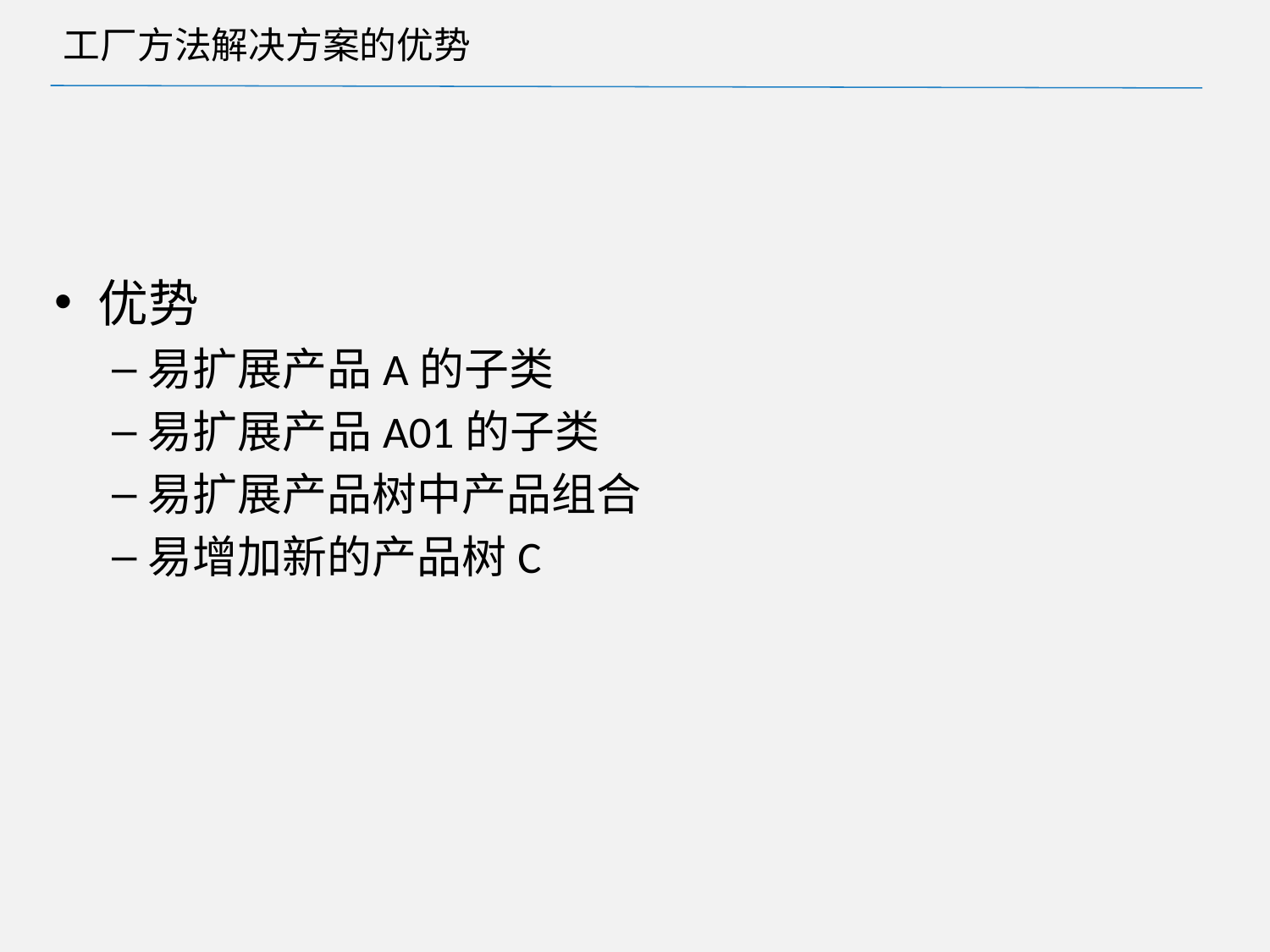

# 工厂方法解决方案的优势
优势
易扩展产品A的子类
易扩展产品A01的子类
易扩展产品树中产品组合
易增加新的产品树C